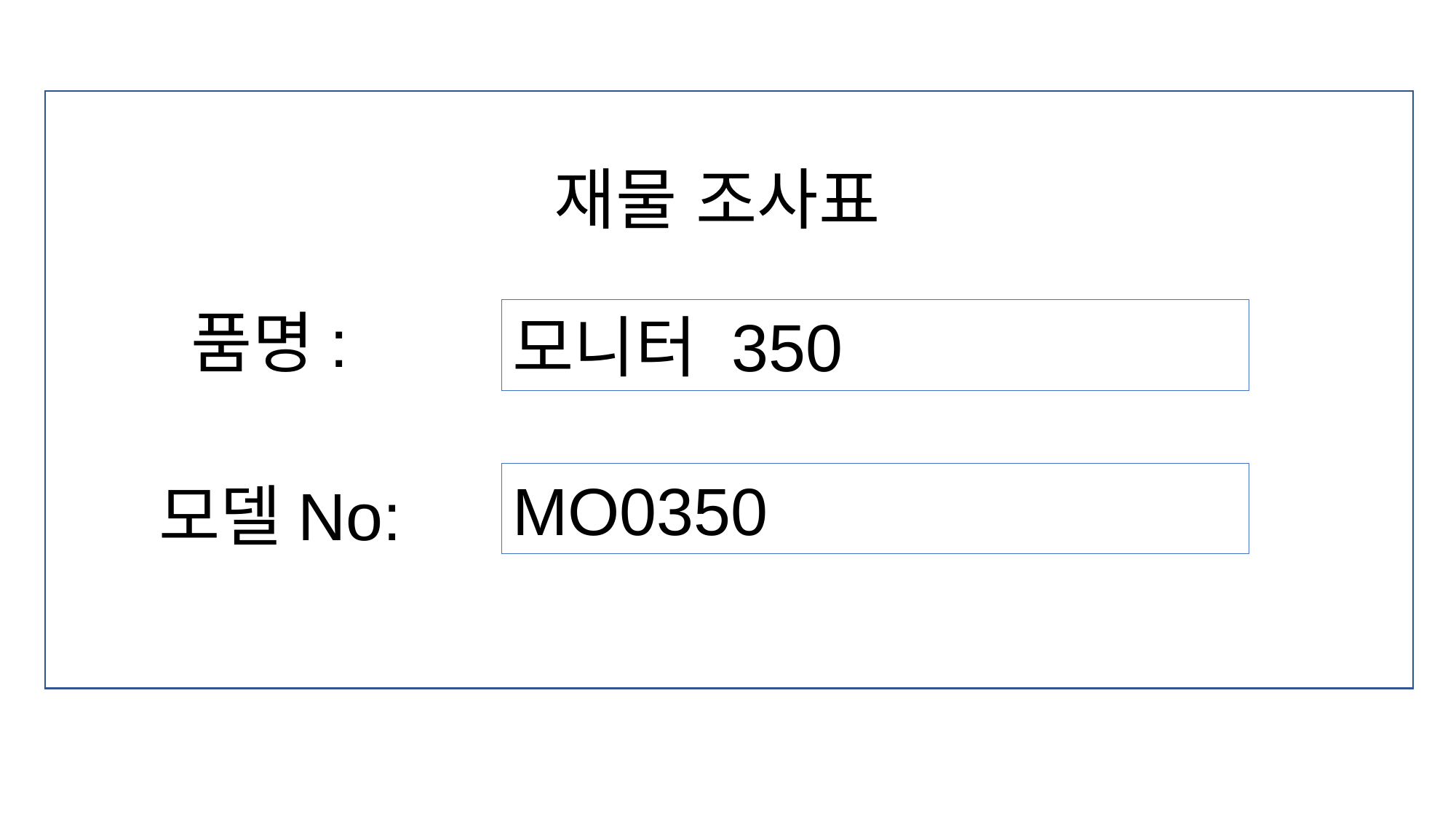

재물 조사표
품명:
모니터 350
MO0350
모델No: